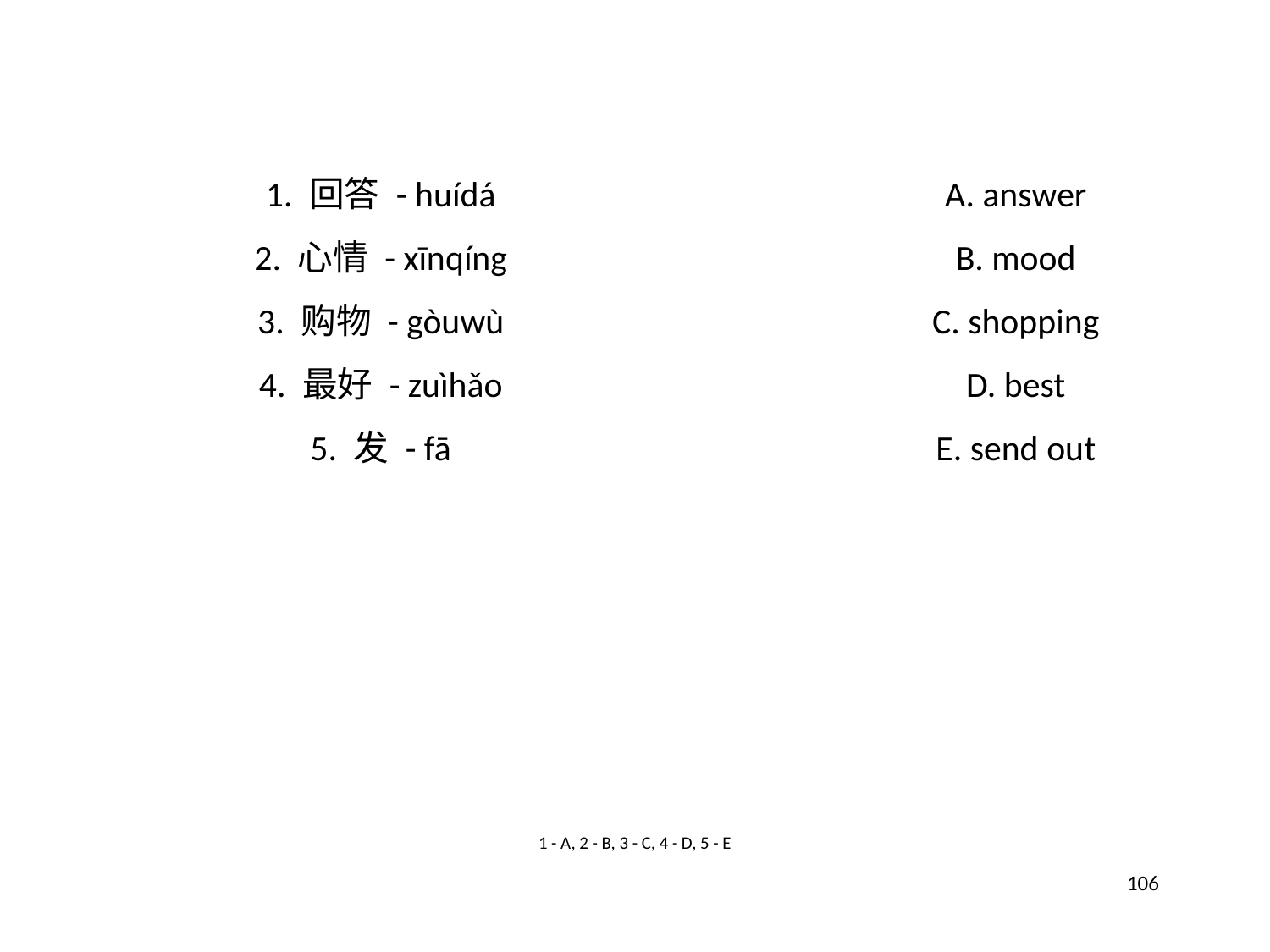

1. 回答 - huídá

A. answer

2. 心情 - xīnqíng

B. mood

3. 购物 - gòuwù

C. shopping

4. 最好 - zuìhǎo

D. best

5. 发 - fā

E. send out
1 - A, 2 - B, 3 - C, 4 - D, 5 - E

106